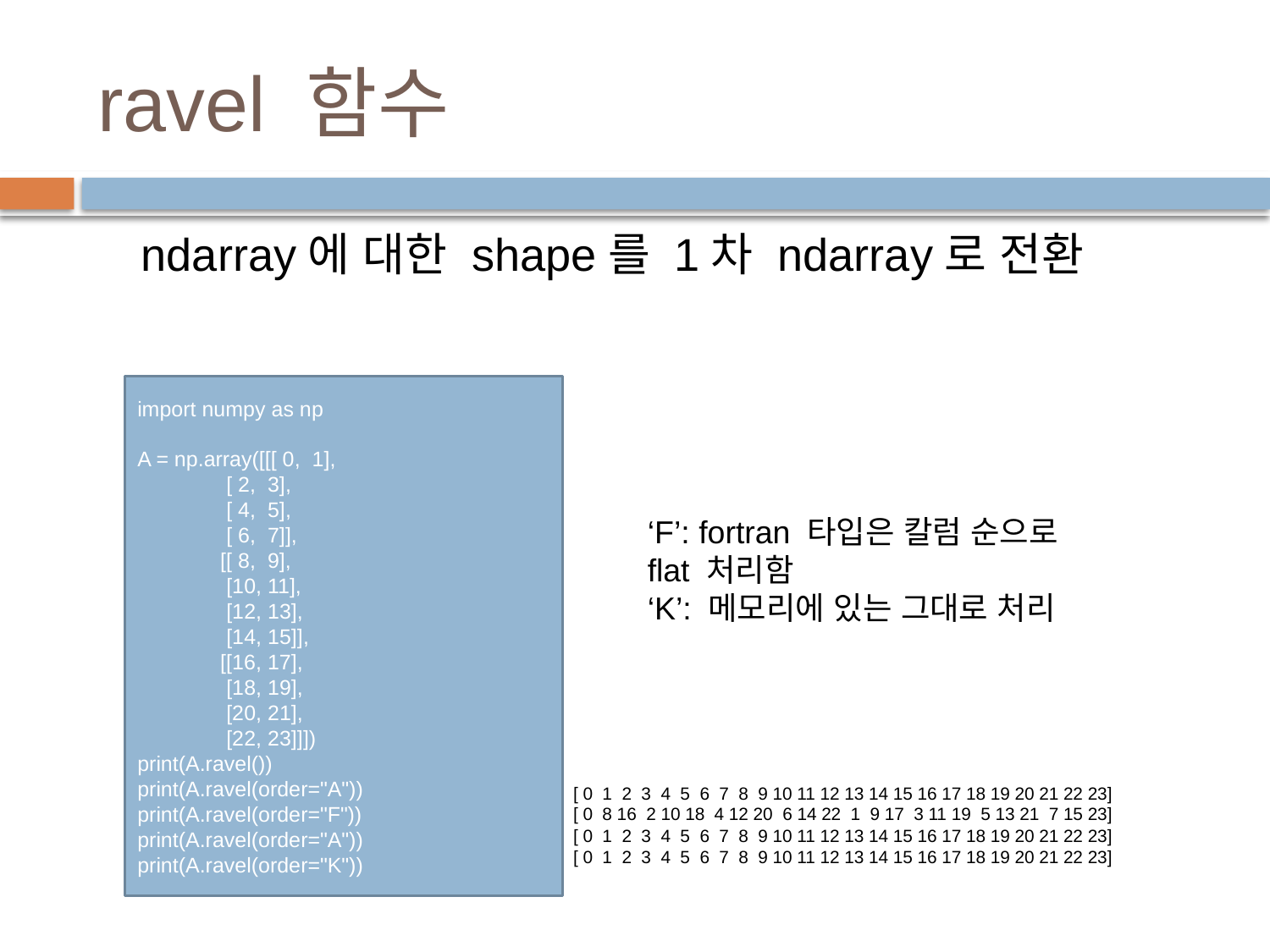

# ravel 함수
ndarray에 대한 shape를 1차 ndarray로 전환
import numpy as np

A = np.array([[[ 0,  1],
               [ 2,  3],
               [ 4,  5],
               [ 6,  7]],
              [[ 8,  9],
               [10, 11],
               [12, 13],
               [14, 15]],
              [[16, 17],
               [18, 19],
               [20, 21],
               [22, 23]]])
print(A.ravel())
print(A.ravel(order="A"))
print(A.ravel(order="F"))
print(A.ravel(order="A"))
print(A.ravel(order="K"))
‘F’: fortran 타입은 칼럼 순으로 flat 처리함
‘K’: 메모리에 있는 그대로 처리
[ 0  1  2  3  4  5  6  7  8  9 10 11 12 13 14 15 16 17 18 19 20 21 22 23]
[ 0  8 16  2 10 18  4 12 20  6 14 22  1  9 17  3 11 19  5 13 21  7 15 23]
[ 0  1  2  3  4  5  6  7  8  9 10 11 12 13 14 15 16 17 18 19 20 21 22 23]
[ 0  1  2  3  4  5  6  7  8  9 10 11 12 13 14 15 16 17 18 19 20 21 22 23]